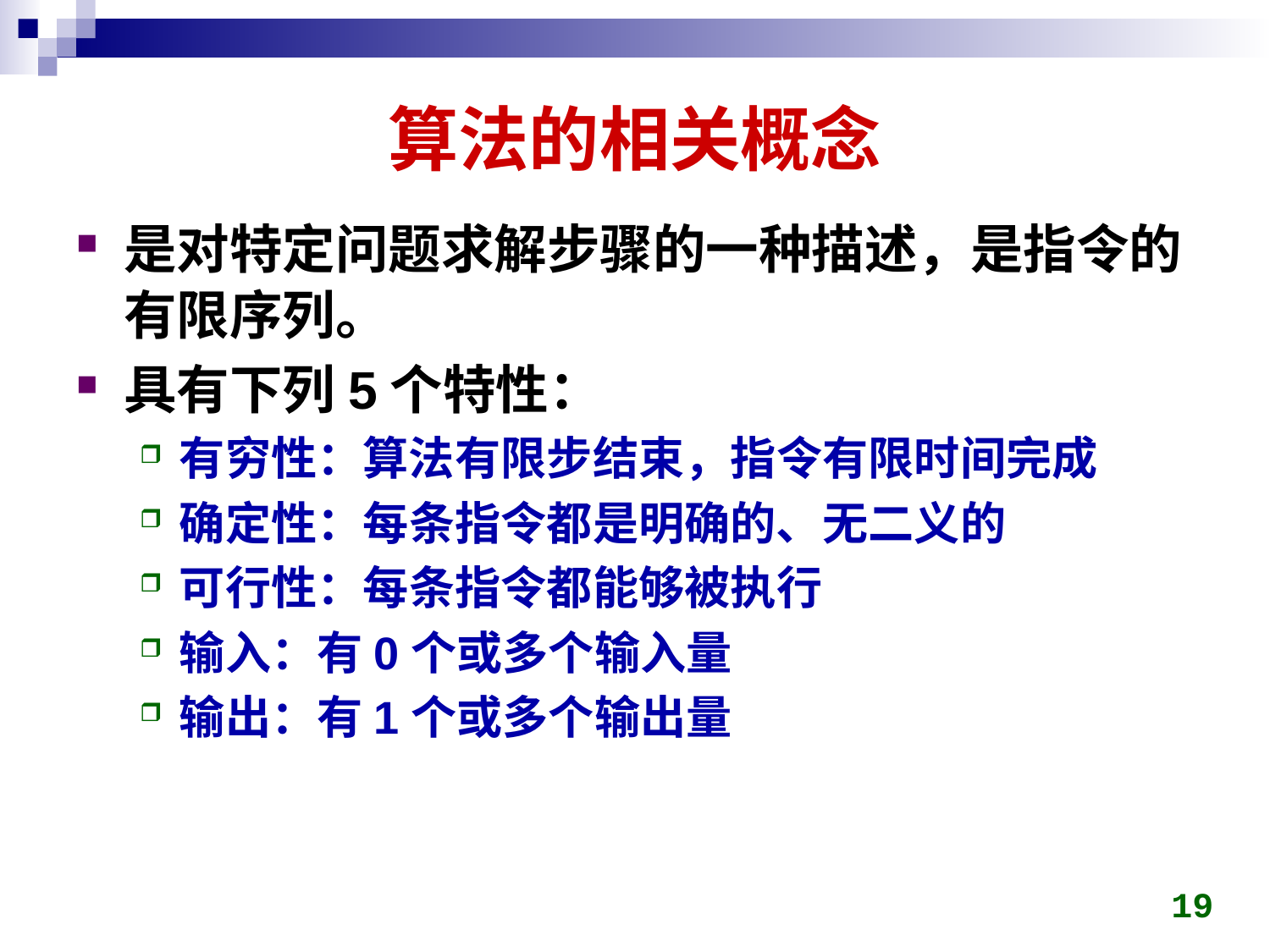

# 算法的相关概念
是对特定问题求解步骤的一种描述，是指令的有限序列。
具有下列5个特性：
有穷性：算法有限步结束，指令有限时间完成
确定性：每条指令都是明确的、无二义的
可行性：每条指令都能够被执行
输入：有0个或多个输入量
输出：有1个或多个输出量

19